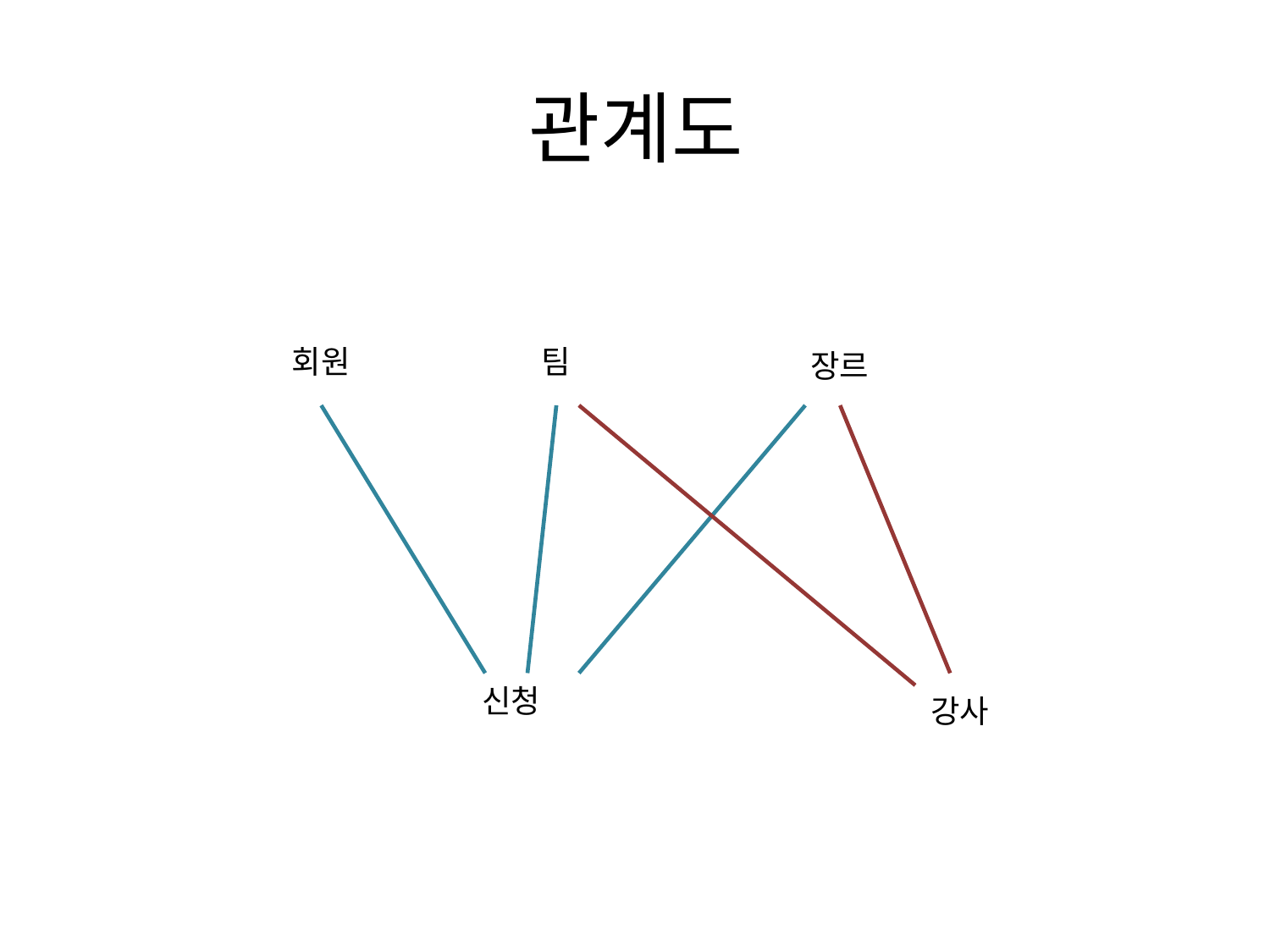

# 관계도
회원
팀
장르
신청
강사